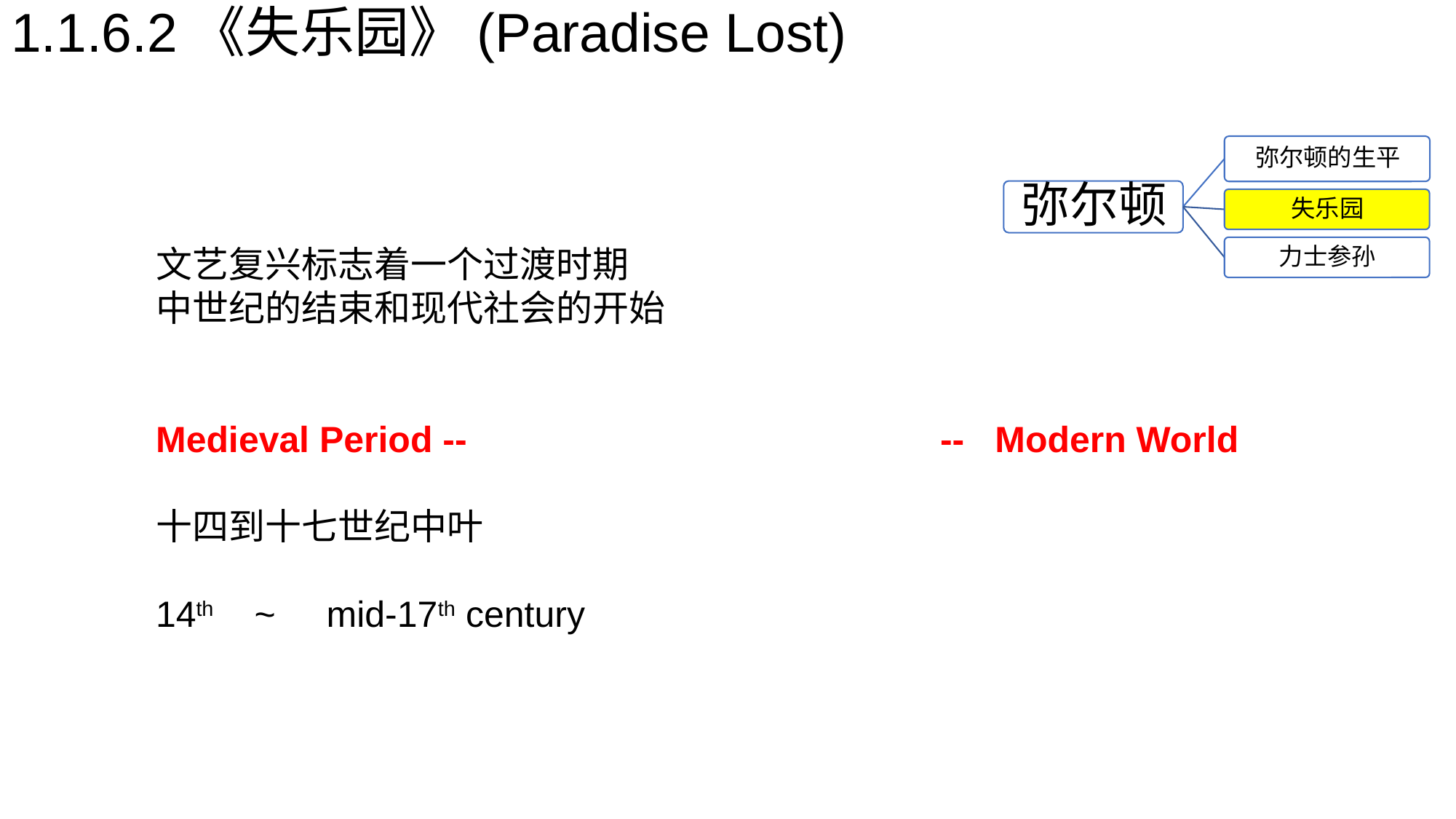

# 1.1.6.2《失乐园》(Paradise Lost)
弥尔顿

弥尔顿的生平

失乐园

力士参孙
文艺复兴标志着一个过渡时期
中世纪的结束和现代社会的开始

Medieval Period -- 					  --   Modern World

十四到十七世纪中叶

14th    ~     mid-17th century